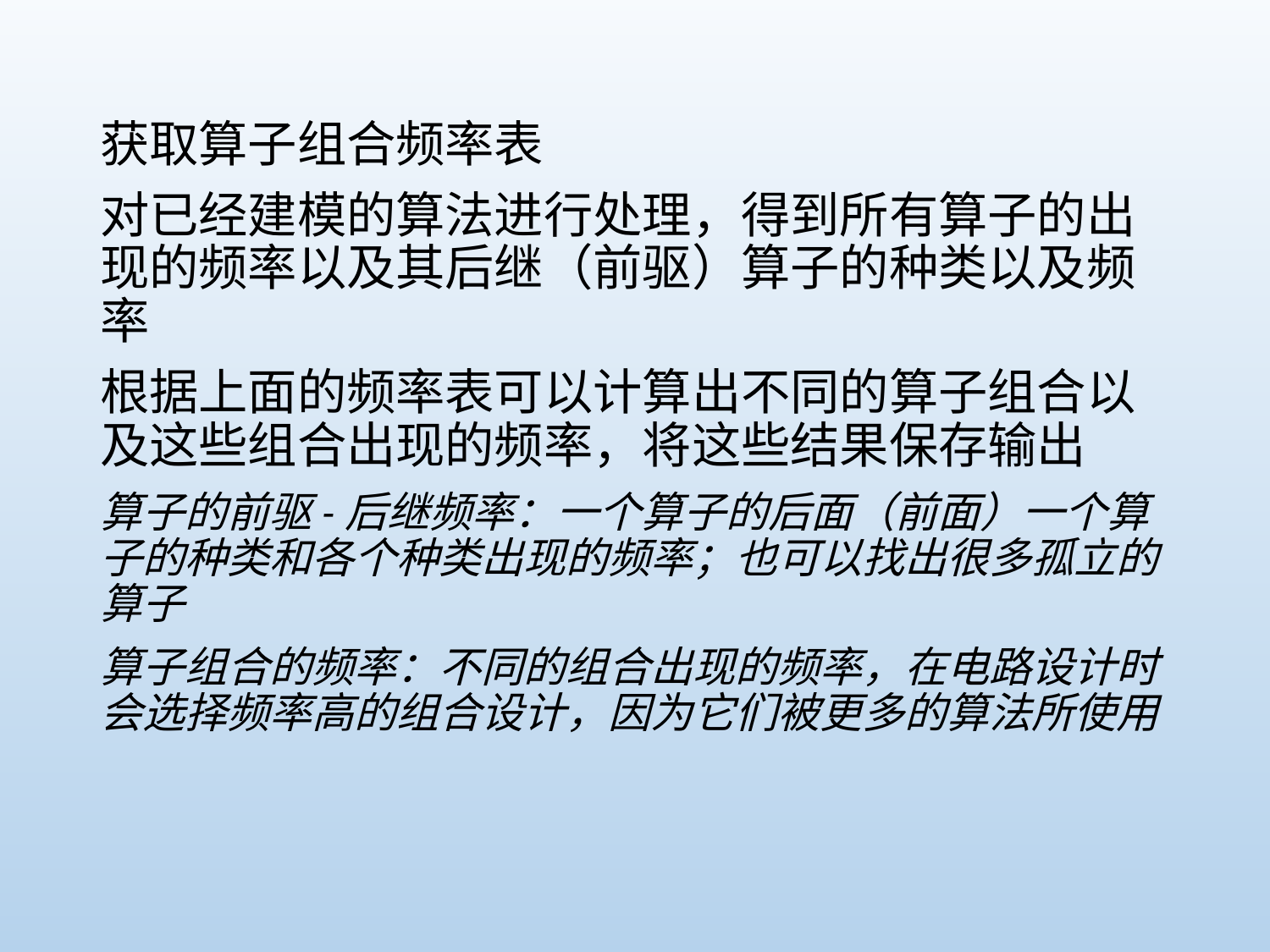

获取算子组合频率表
对已经建模的算法进行处理，得到所有算子的出现的频率以及其后继（前驱）算子的种类以及频率
根据上面的频率表可以计算出不同的算子组合以及这些组合出现的频率，将这些结果保存输出
算子的前驱-后继频率：一个算子的后面（前面）一个算子的种类和各个种类出现的频率；也可以找出很多孤立的算子
算子组合的频率：不同的组合出现的频率，在电路设计时会选择频率高的组合设计，因为它们被更多的算法所使用